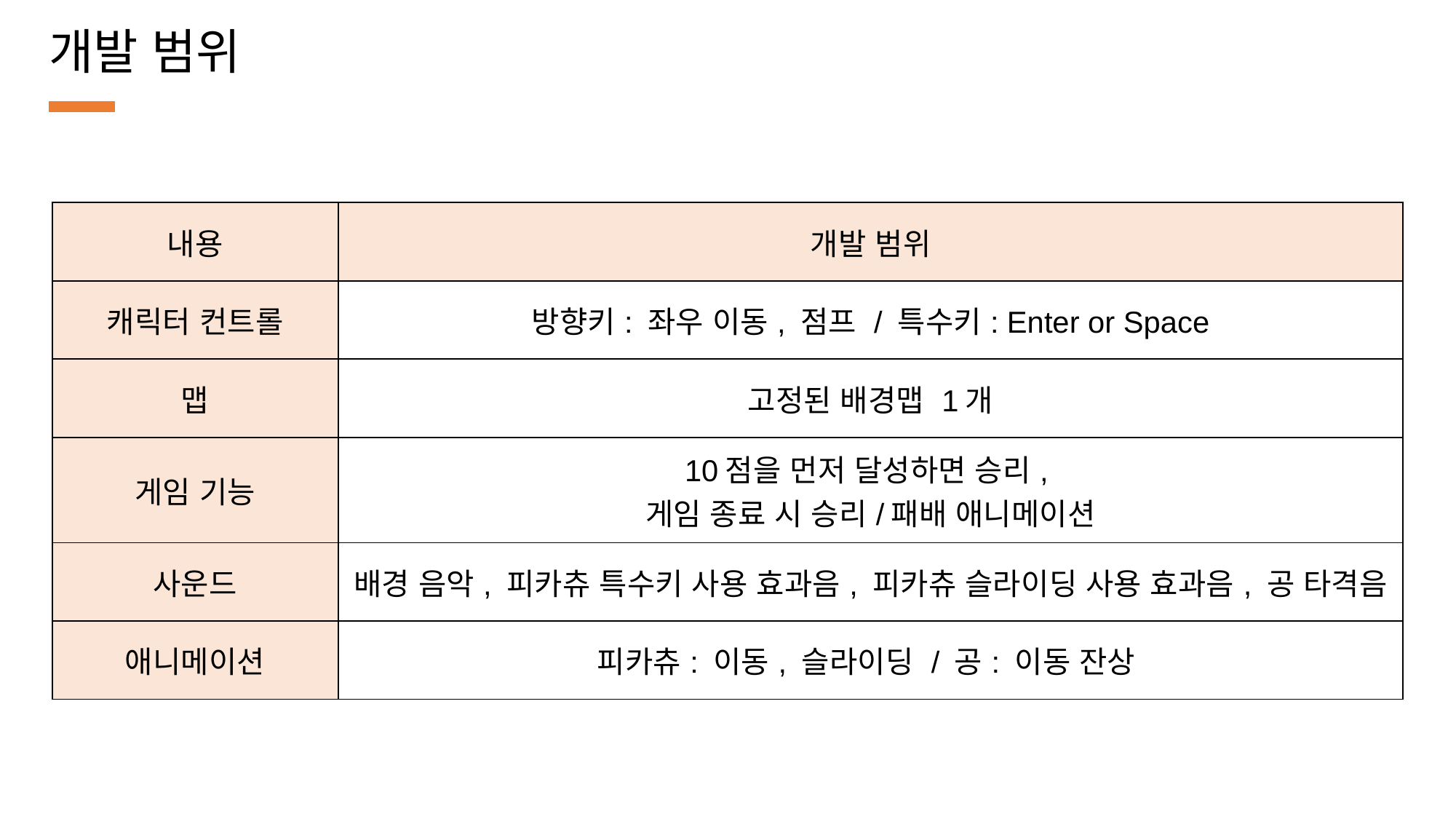

개발 범위

| 내용 | 개발 범위 |
| --- | --- |
| 캐릭터 컨트롤 | 방향키: 좌우 이동, 점프 / 특수키: Enter or Space |
| 맵 | 고정된 배경맵 1개 |
| 게임 기능 | 10점을 먼저 달성하면 승리, 게임 종료 시 승리/패배 애니메이션 |
| 사운드 | 배경 음악, 피카츄 특수키 사용 효과음, 피카츄 슬라이딩 사용 효과음, 공 타격음 |
| 애니메이션 | 피카츄: 이동, 슬라이딩 / 공: 이동 잔상 |